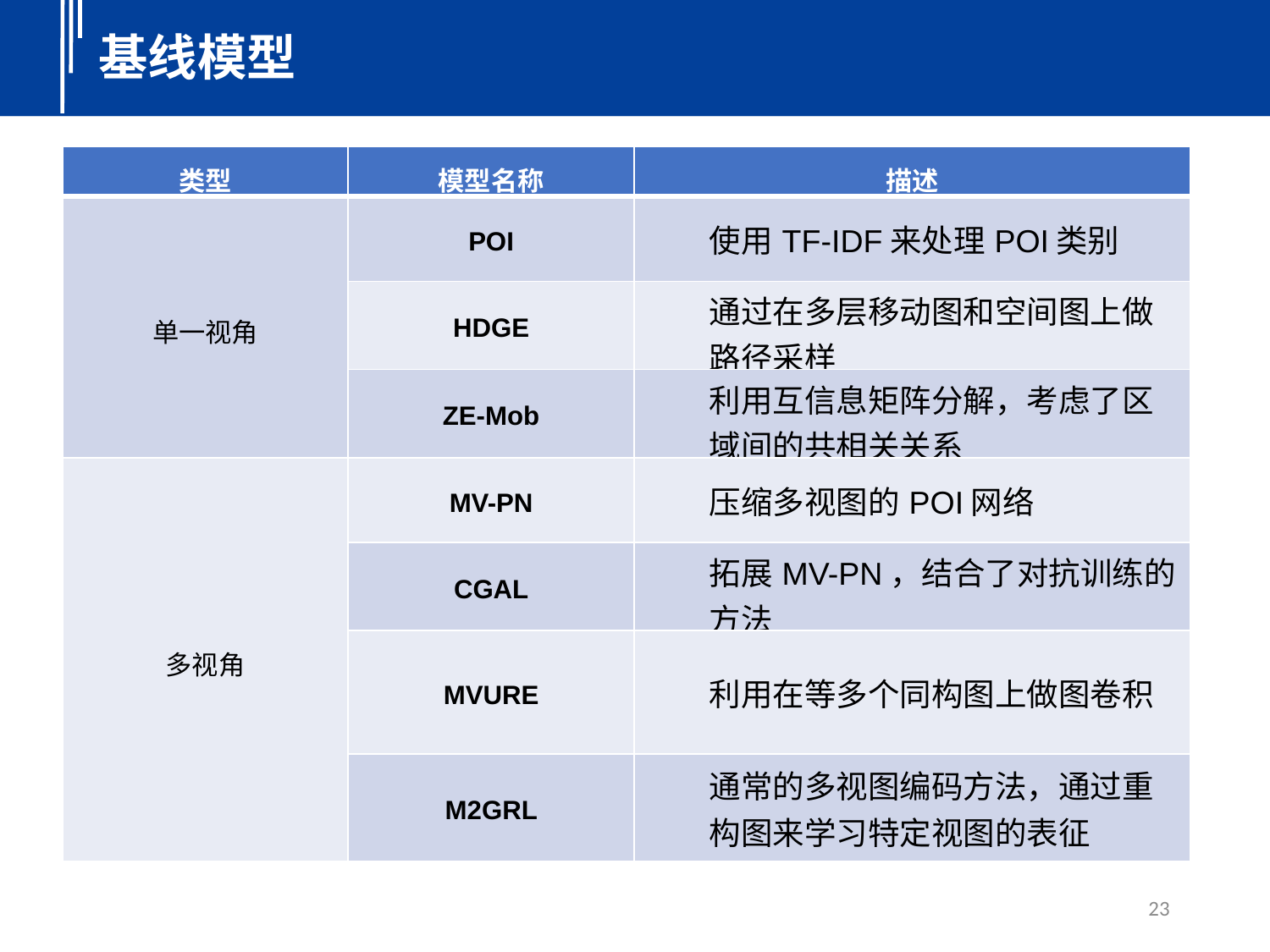

基线模型
| 类型 | 模型名称 | 描述 |
| --- | --- | --- |
| 单一视角 | POI | 使用TF-IDF来处理POI类别 |
|  | HDGE | 通过在多层移动图和空间图上做路径采样 |
|  | ZE-Mob | 利用互信息矩阵分解，考虑了区域间的共相关关系 |
| 多视角 | MV-PN | 压缩多视图的POI网络 |
|  | CGAL | 拓展MV-PN，结合了对抗训练的方法 |
|  | MVURE | 利用在等多个同构图上做图卷积 |
|  | M2GRL | 通常的多视图编码方法，通过重构图来学习特定视图的表征 |
四种实验任务
23